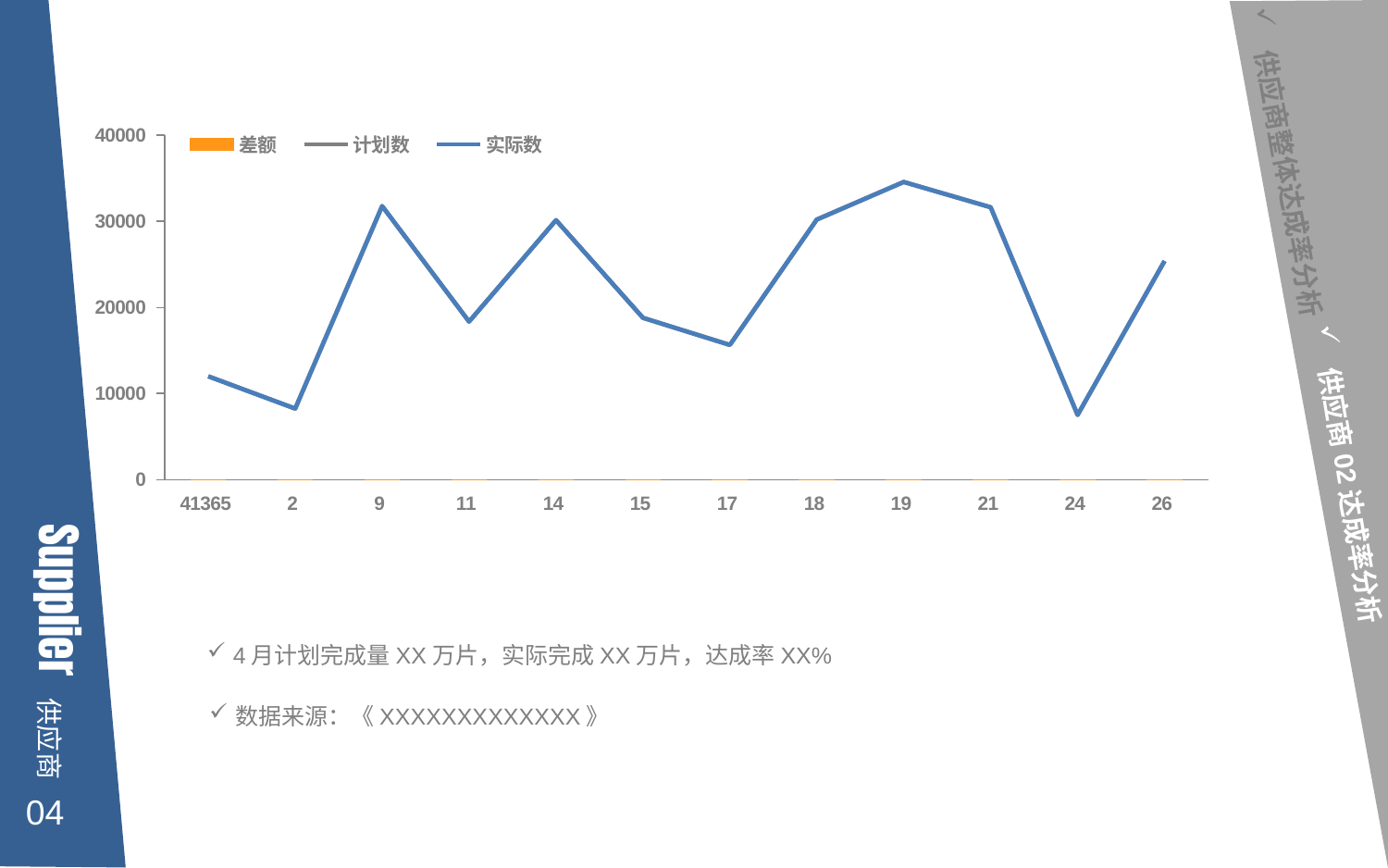

### Chart

| Category | 差额 | 计划数 | 实际数 |
|---|---|---|---|
| 41365 | 0.0 | 12000.0 | 12000.0 |
| 2 | 0.0 | 8248.0 | 8248.0 |
| 9 | 0.0 | 31775.0 | 31775.0 |
| 11 | 0.0 | 18350.0 | 18350.0 |
| 14 | 0.0 | 30137.0 | 30137.0 |
| 15 | 0.0 | 18790.0 | 18790.0 |
| 17 | 0.0 | 15644.0 | 15644.0 |
| 18 | 0.0 | 30209.0 | 30209.0 |
| 19 | 0.0 | 34579.0 | 34579.0 |
| 21 | 0.0 | 31638.0 | 31638.0 |
| 24 | 0.0 | 7512.0 | 7512.0 |
| 26 | 0.0 | 25396.0 | 25396.0 |
供应商整体达成率分析

供应商02达成率分析
Supplier 供应商
4月计划完成量XX万片，实际完成XX万片，达成率XX%
数据来源：《XXXXXXXXXXXXX》

04